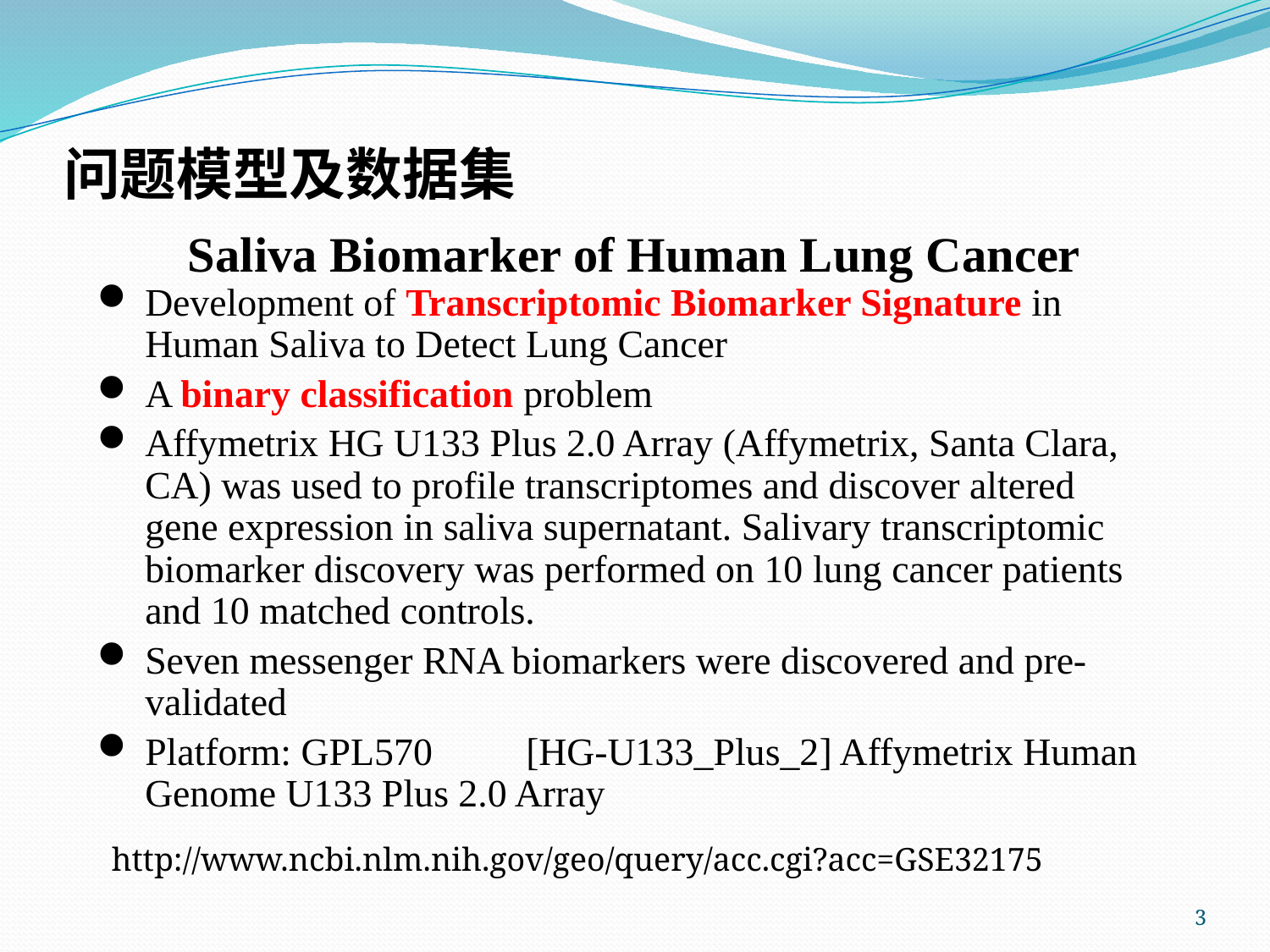

# 问题模型及数据集
Saliva Biomarker of Human Lung Cancer
Development of Transcriptomic Biomarker Signature in Human Saliva to Detect Lung Cancer
A binary classification problem
Affymetrix HG U133 Plus 2.0 Array (Affymetrix, Santa Clara, CA) was used to profile transcriptomes and discover altered gene expression in saliva supernatant. Salivary transcriptomic biomarker discovery was performed on 10 lung cancer patients and 10 matched controls.
Seven messenger RNA biomarkers were discovered and pre-validated
Platform: GPL570	[HG-U133_Plus_2] Affymetrix Human Genome U133 Plus 2.0 Array
http://www.ncbi.nlm.nih.gov/geo/query/acc.cgi?acc=GSE32175
3